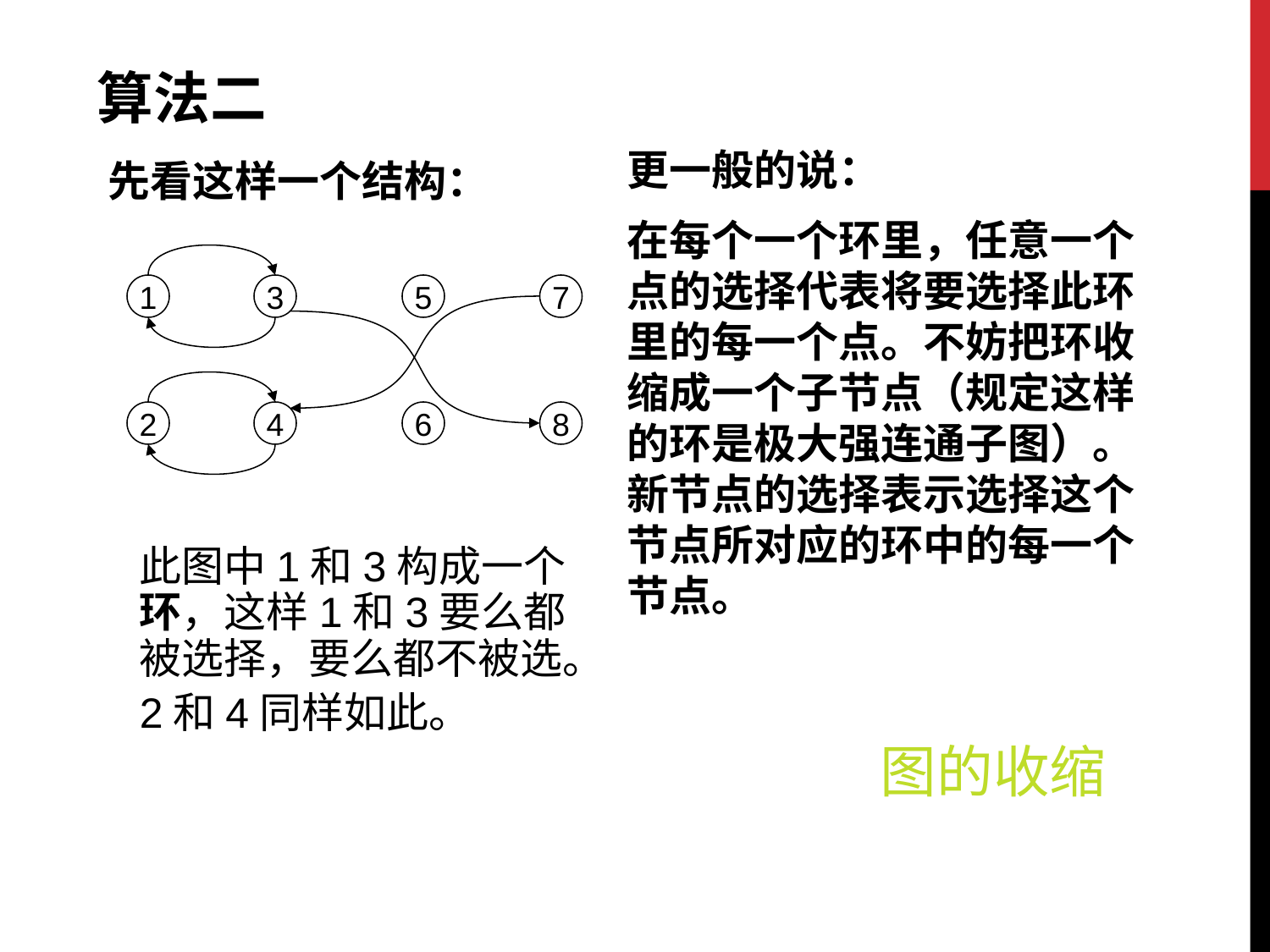

算法二
更一般的说：
在每个一个环里，任意一个点的选择代表将要选择此环里的每一个点。不妨把环收缩成一个子节点（规定这样的环是极大强连通子图）。新节点的选择表示选择这个节点所对应的环中的每一个节点。
先看这样一个结构：

1
3
5
7
2
4
6
8

此图中1和3构成一个环，这样1和3要么都被选择，要么都不被选。
2和4同样如此。

图的收缩